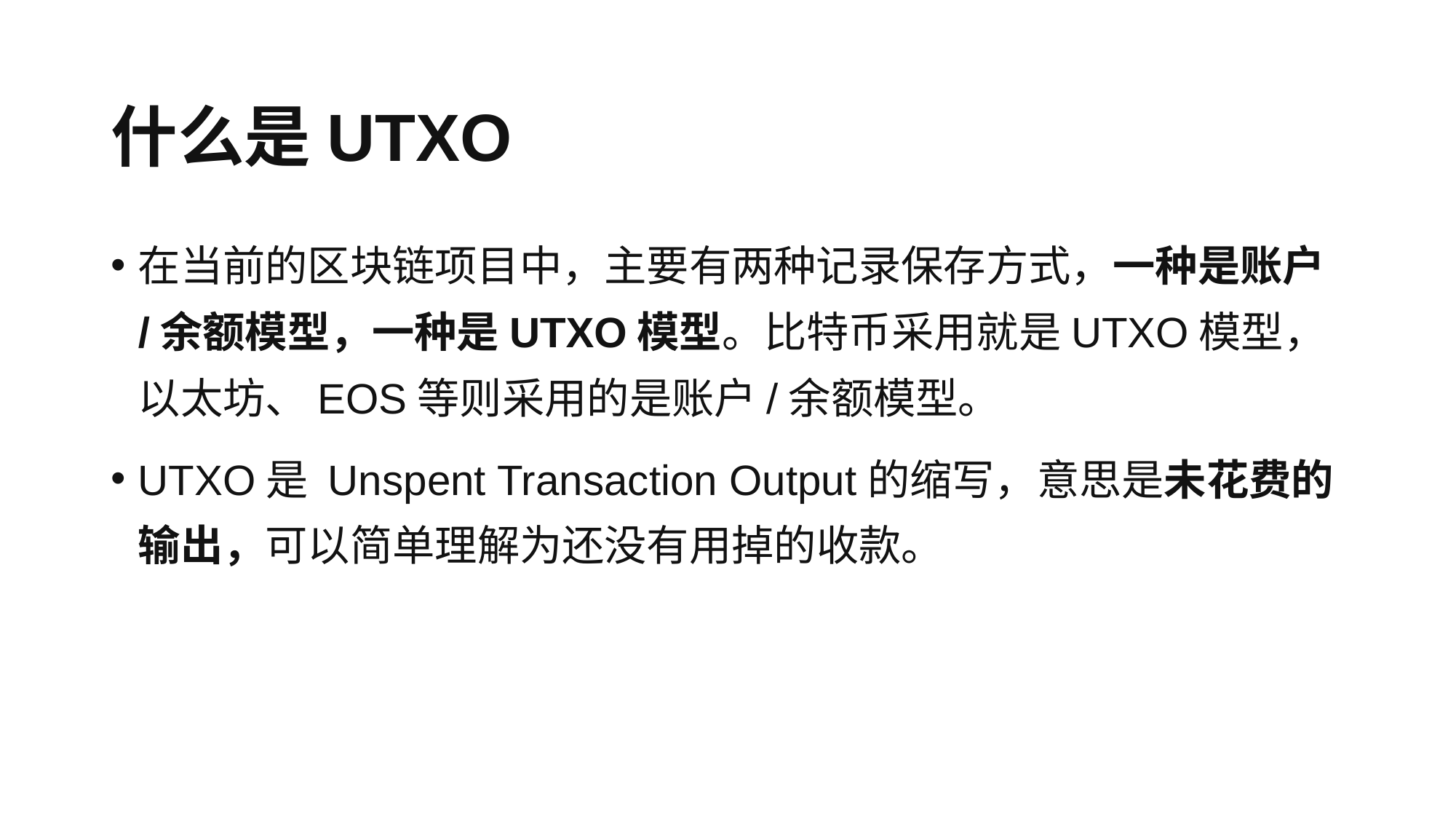

# 什么是UTXO
在当前的区块链项目中，主要有两种记录保存方式，一种是账户/余额模型，一种是UTXO模型。比特币采用就是UTXO模型，以太坊、EOS等则采用的是账户/余额模型。
UTXO是 Unspent Transaction Output的缩写，意思是未花费的输出，可以简单理解为还没有用掉的收款。